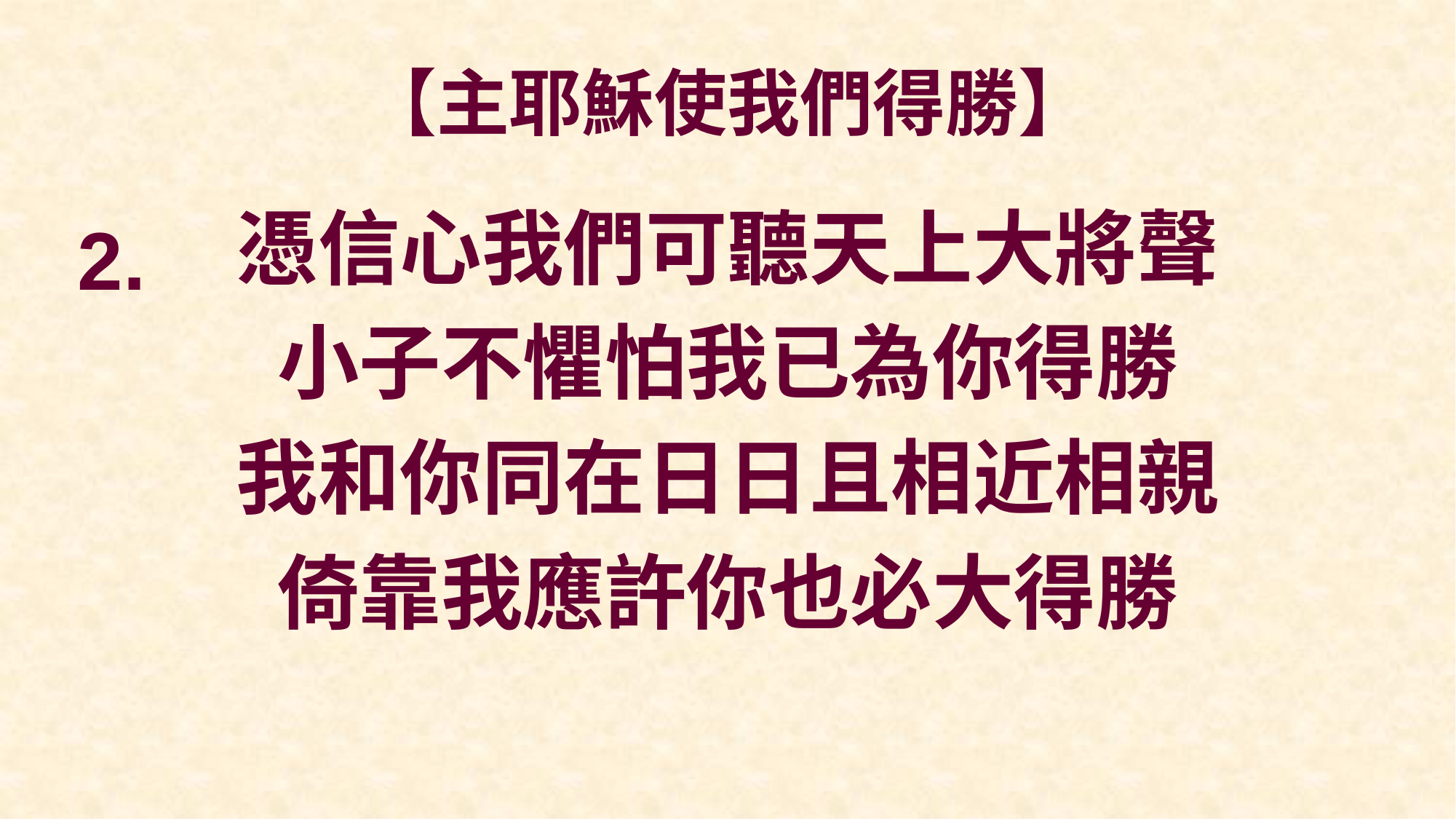

# 【主耶穌使我們得勝】
憑信心我們可聽天上大將聲
小子不懼怕我已為你得勝
我和你同在日日且相近相親
倚靠我應許你也必大得勝
2.